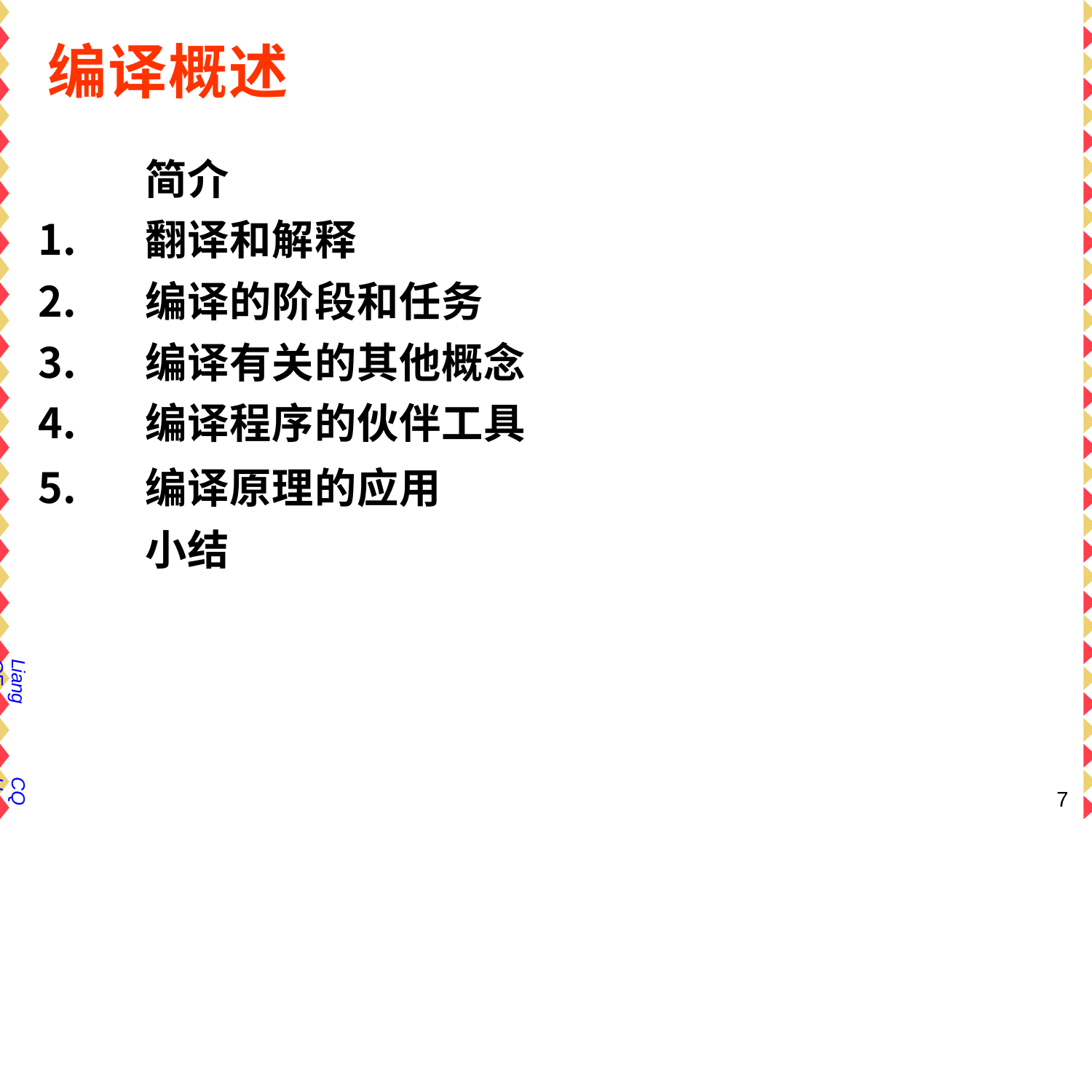

# 编译概述
简介
翻译和解释
编译的阶段和任务
编译有关的其他概念
编译程序的伙伴工具
编译原理的应用 小结
Liang GE
CQU
7